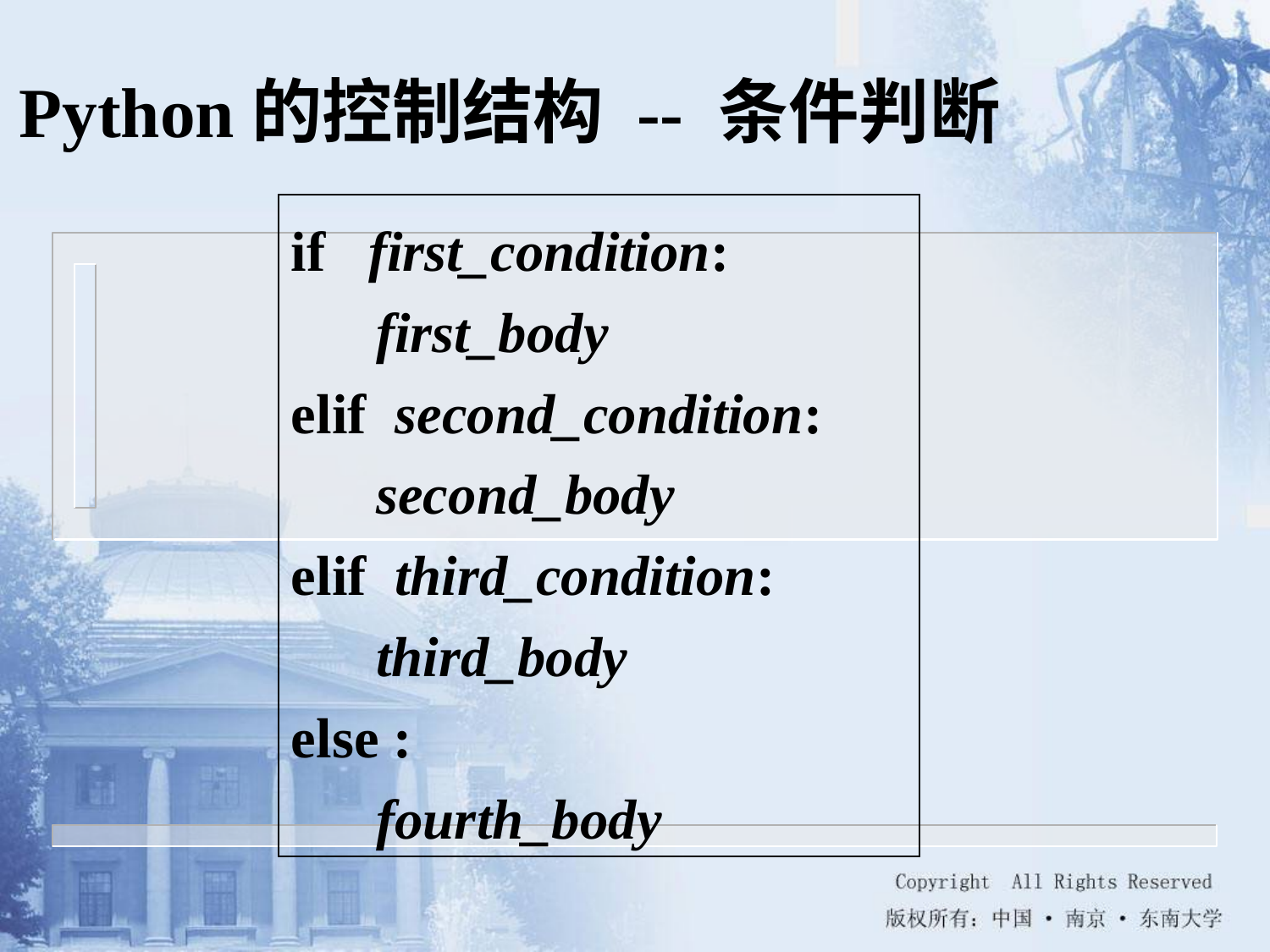

Python的控制结构 -- 条件判断
if   first_condition:
      first_body
elif  second_condition:
      second_body
elif  third_condition:
      third_body
else :
      fourth_body